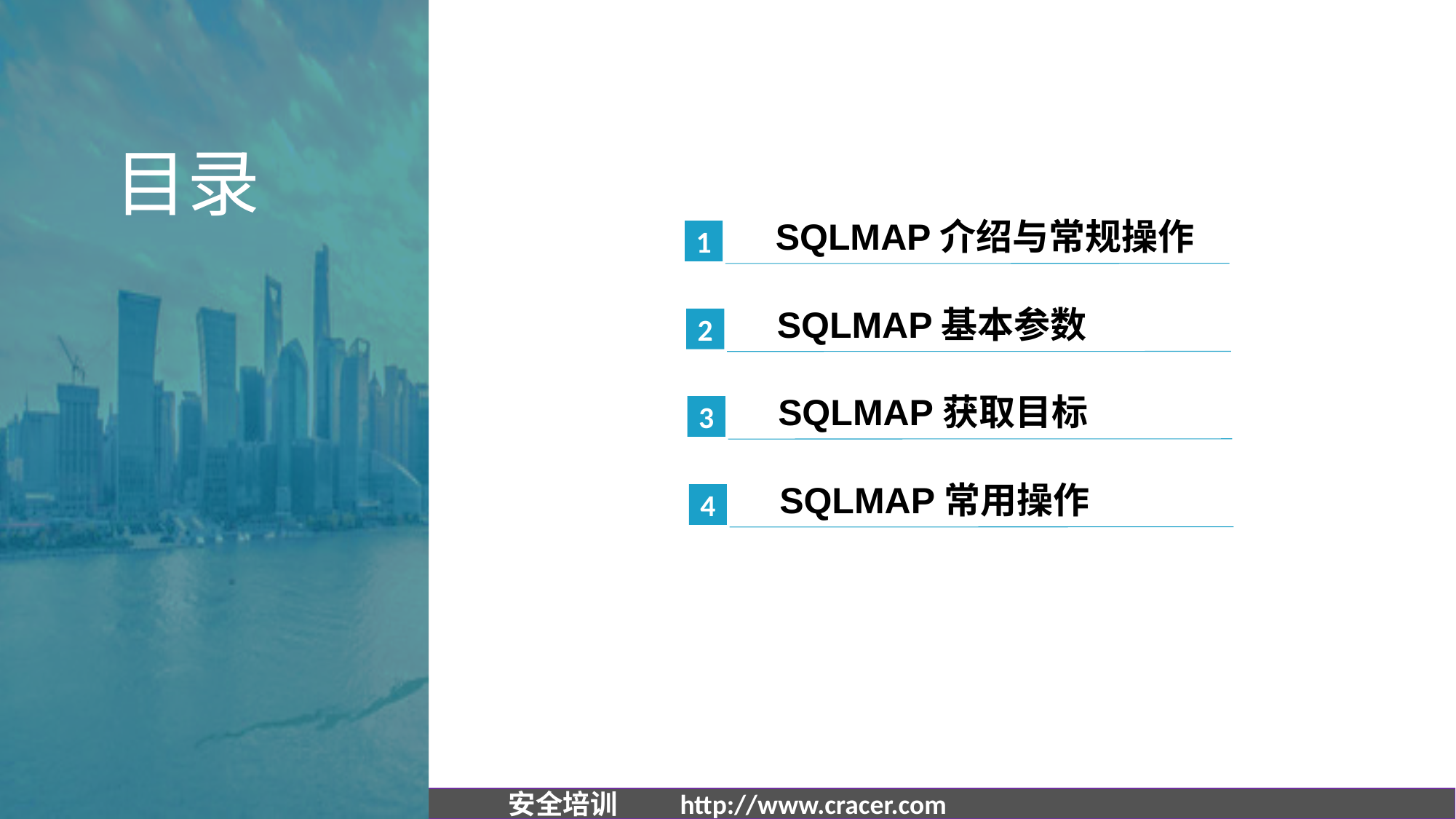

目录
SQLMAP介绍与常规操作
1
SQLMAP基本参数
2
SQLMAP获取目标
3
SQLMAP常用操作
4